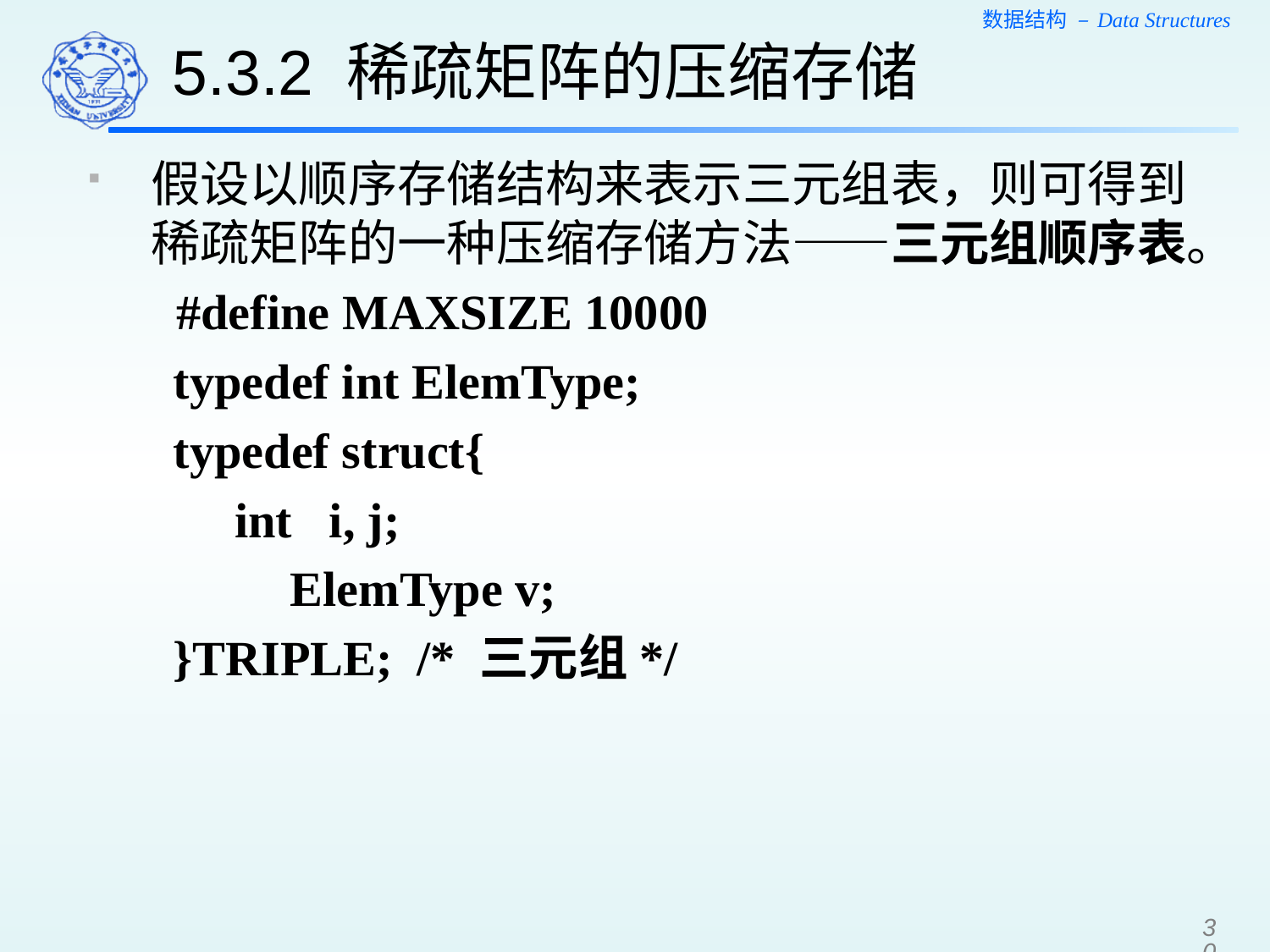

5.3.2 稀疏矩阵的压缩存储
假设以顺序存储结构来表示三元组表，则可得到稀疏矩阵的一种压缩存储方法——三元组顺序表。
   #define MAXSIZE 10000
       typedef int ElemType;
       typedef struct{
            int   i, j;
 		 ElemType v;
       }TRIPLE;  /* 三元组*/
30